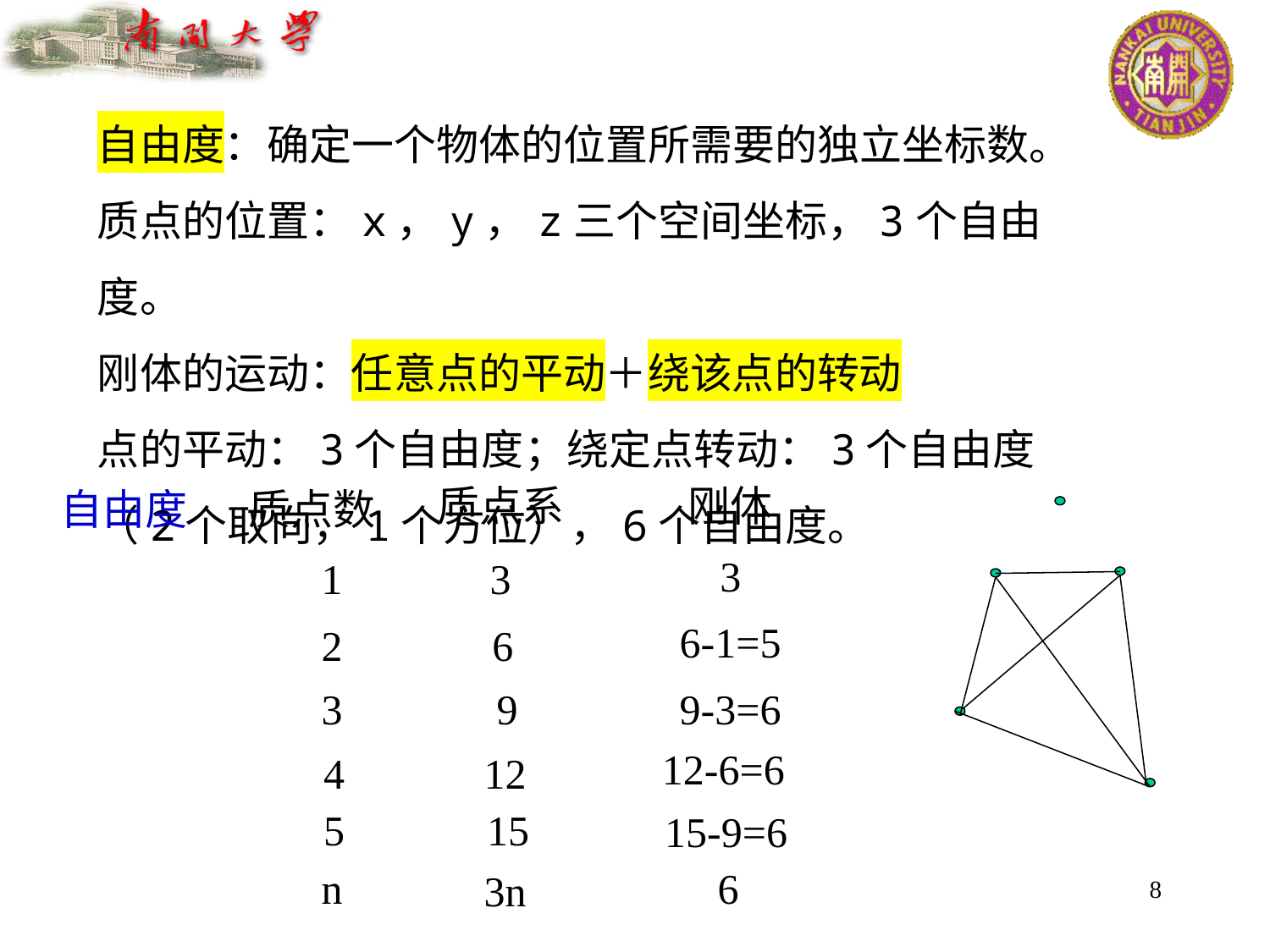

自由度：确定一个物体的位置所需要的独立坐标数。
质点的位置：x，y，z三个空间坐标，3个自由度。
刚体的运动：任意点的平动＋绕该点的转动
点的平动：3个自由度；绕定点转动：3个自由度（2个取向，1个方位），6个自由度。
质点系
刚体
自由度
质点数

3
1
3

6-1=5
2
6
3
9
9-3=6

12-6=6
4
12

15
5
15-9=6
n
6
3n
8